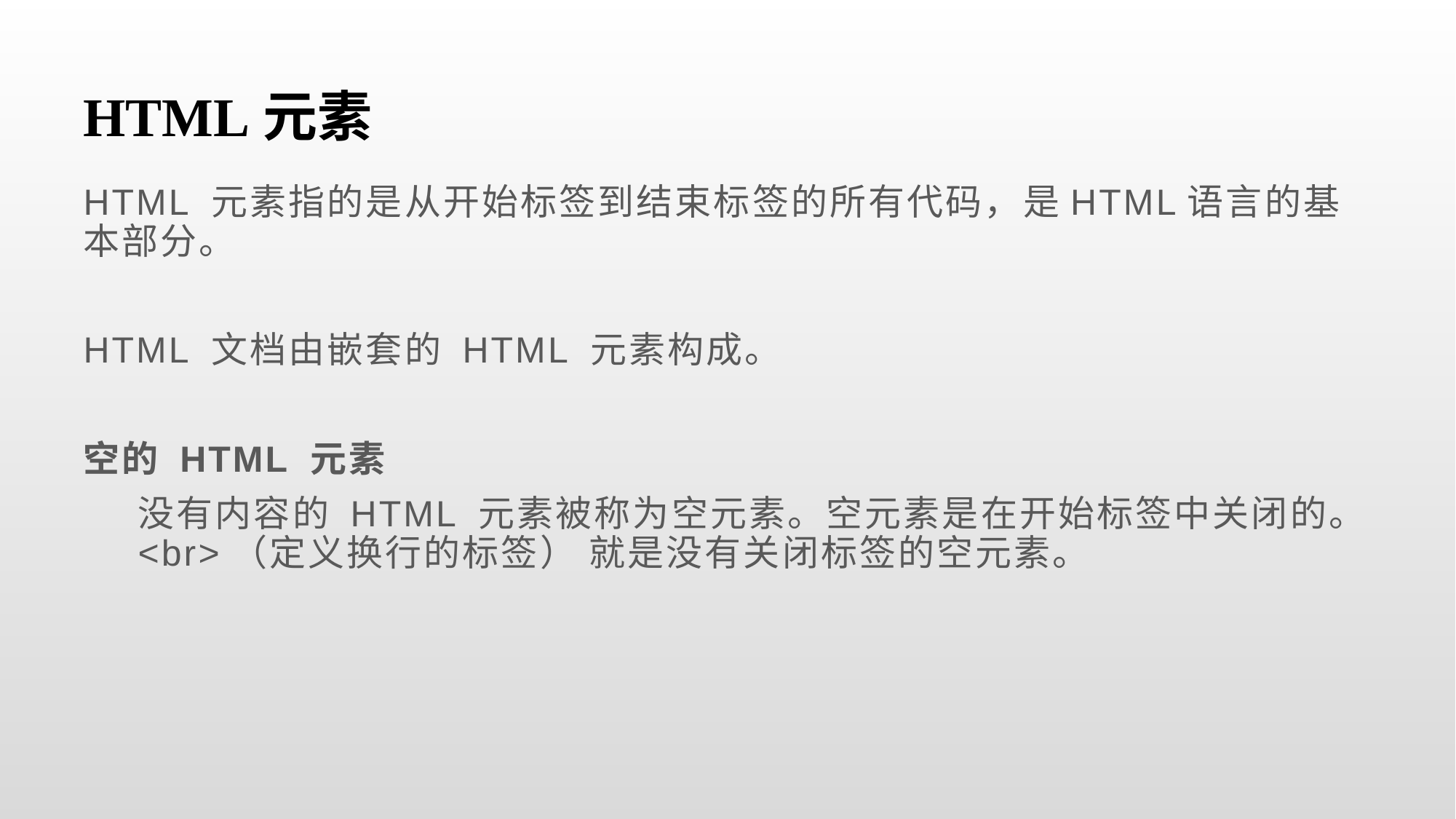

# HTML元素
HTML 元素指的是从开始标签到结束标签的所有代码，是HTML语言的基本部分。

HTML 文档由嵌套的 HTML 元素构成。

空的 HTML 元素
没有内容的 HTML 元素被称为空元素。空元素是在开始标签中关闭的。<br>（定义换行的标签） 就是没有关闭标签的空元素。